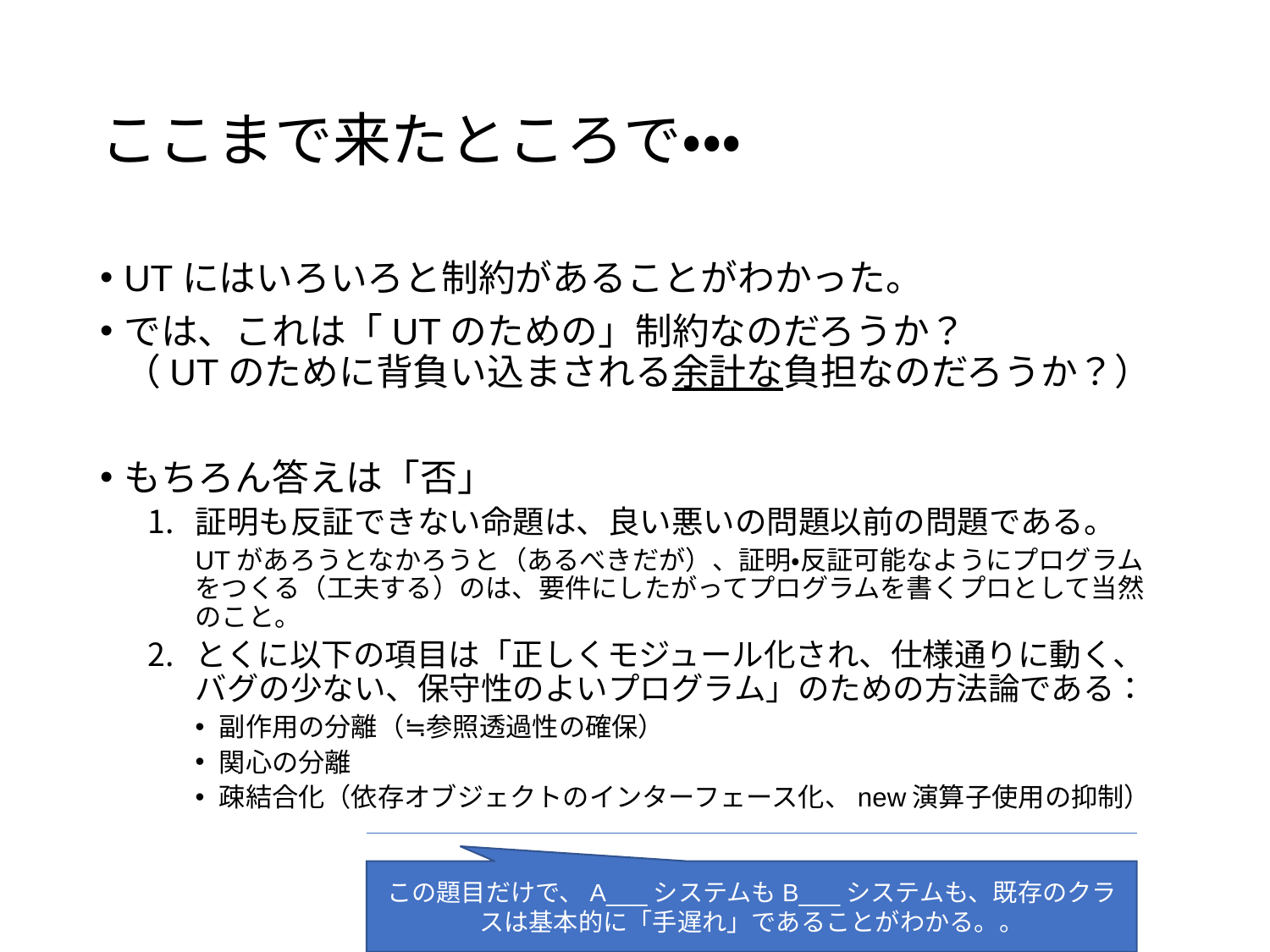

# ここまで来たところで・・・
UTにはいろいろと制約があることがわかった。
では、これは「UTのための」制約なのだろうか？
（UTのために背負い込まされる余計な負担なのだろうか？）

もちろん答えは「否」
証明も反証できない命題は、良い悪いの問題以前の問題である。
UTがあろうとなかろうと（あるべきだが）、証明・反証可能なようにプログラムをつくる（工夫する）のは、要件にしたがってプログラムを書くプロとして当然のこと。
とくに以下の項目は「正しくモジュール化され、仕様通りに動く、バグの少ない、保守性のよいプログラム」のための方法論である：
副作用の分離（≒参照透過性の確保）
関心の分離
疎結合化（依存オブジェクトのインターフェース化、new演算子使用の抑制）

この題目だけで、A___システムもB___システムも、既存のクラスは基本的に「手遅れ」であることがわかる。。